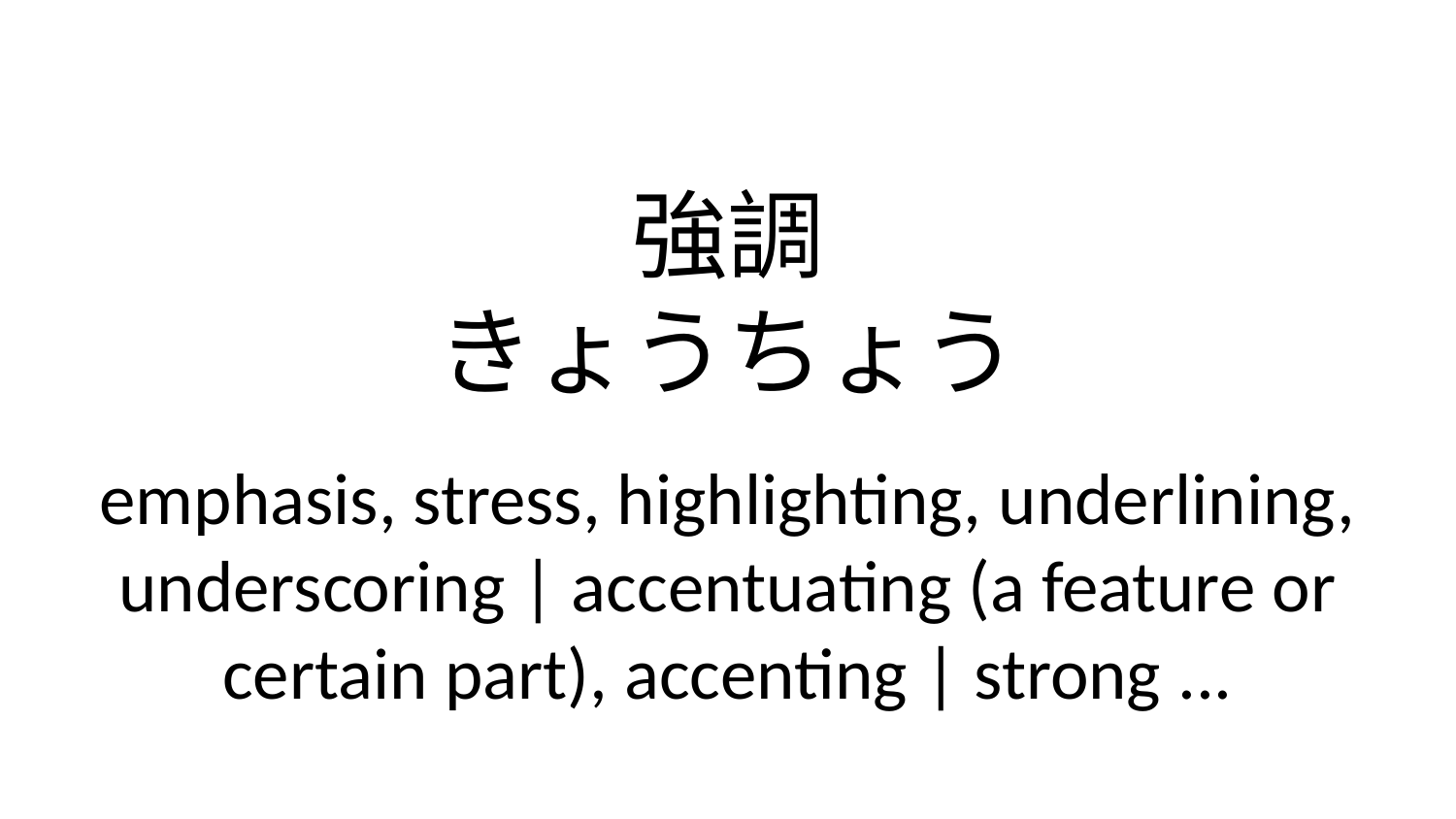

強調
きょうちょう
emphasis, stress, highlighting, underlining, underscoring | accentuating (a feature or certain part), accenting | strong ...
496-510